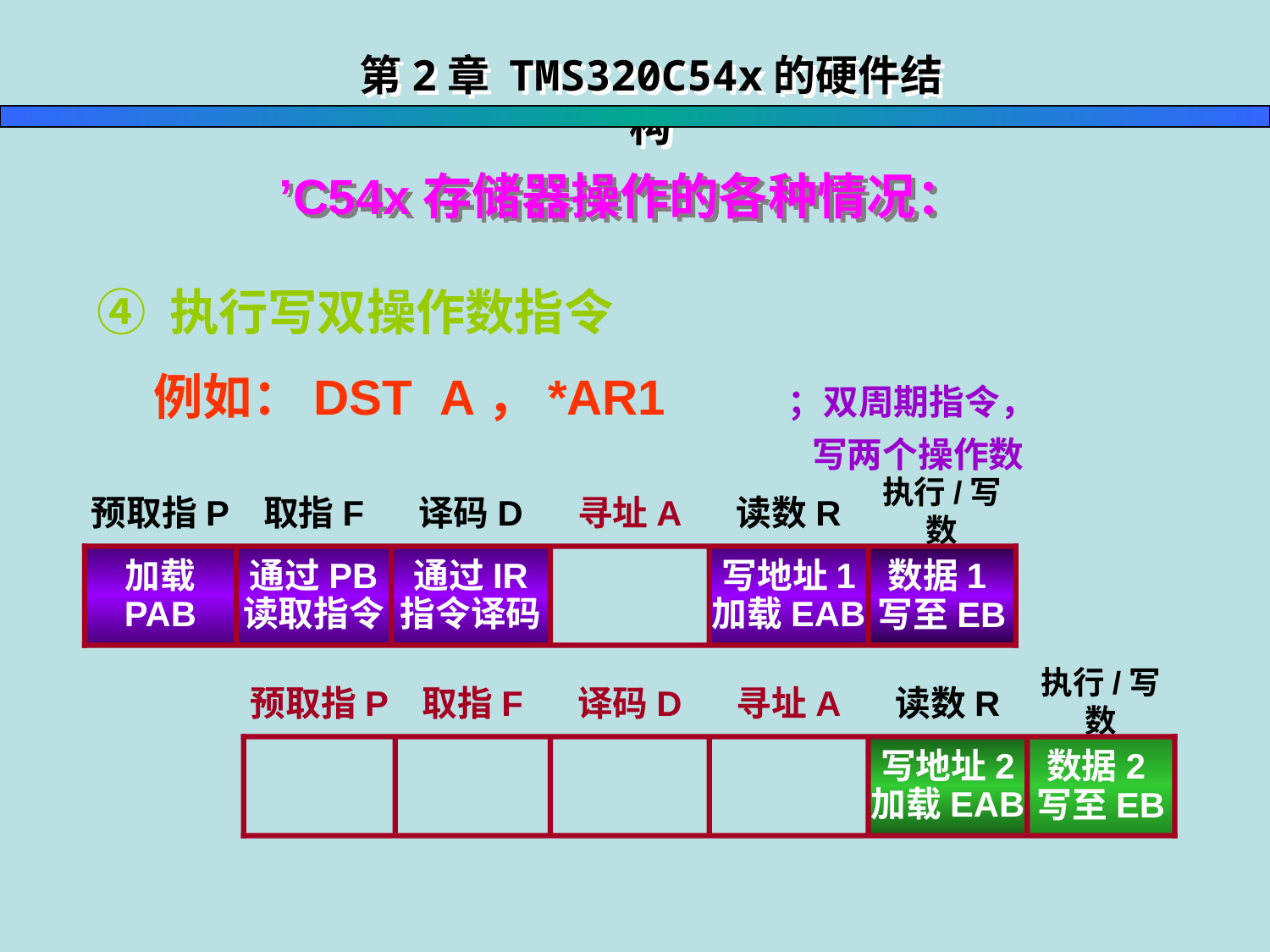

第2章 TMS320C54x的硬件结构

    ’C54x存储器操作的各种情况：
④ 执行写双操作数指令
    例如：DST  A，*AR1        ；双周期指令，
                                                                          写两个操作数
执行/写数
预取指P
取指F
译码D
寻址A
读数R
加载
PAB

通过PB
读取指令

通过IR 指令译码

写地址1 加载EAB

数据1
写至EB

执行/写数
预取指P
取指F
译码D
寻址A
读数R

写地址2 加载EAB

数据2
写至EB

137